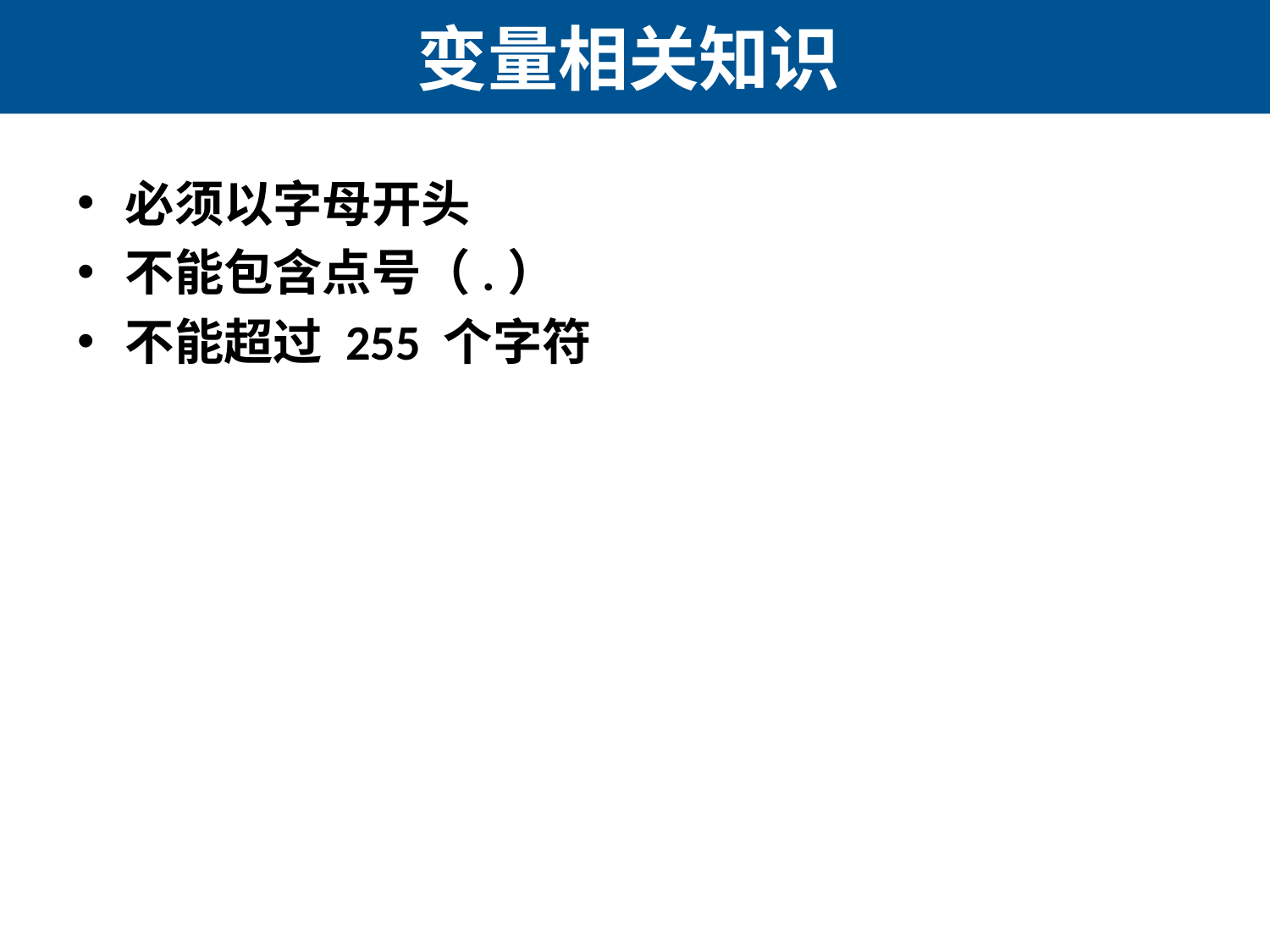

# 变量相关知识
必须以字母开头
不能包含点号（.）
不能超过 255 个字符